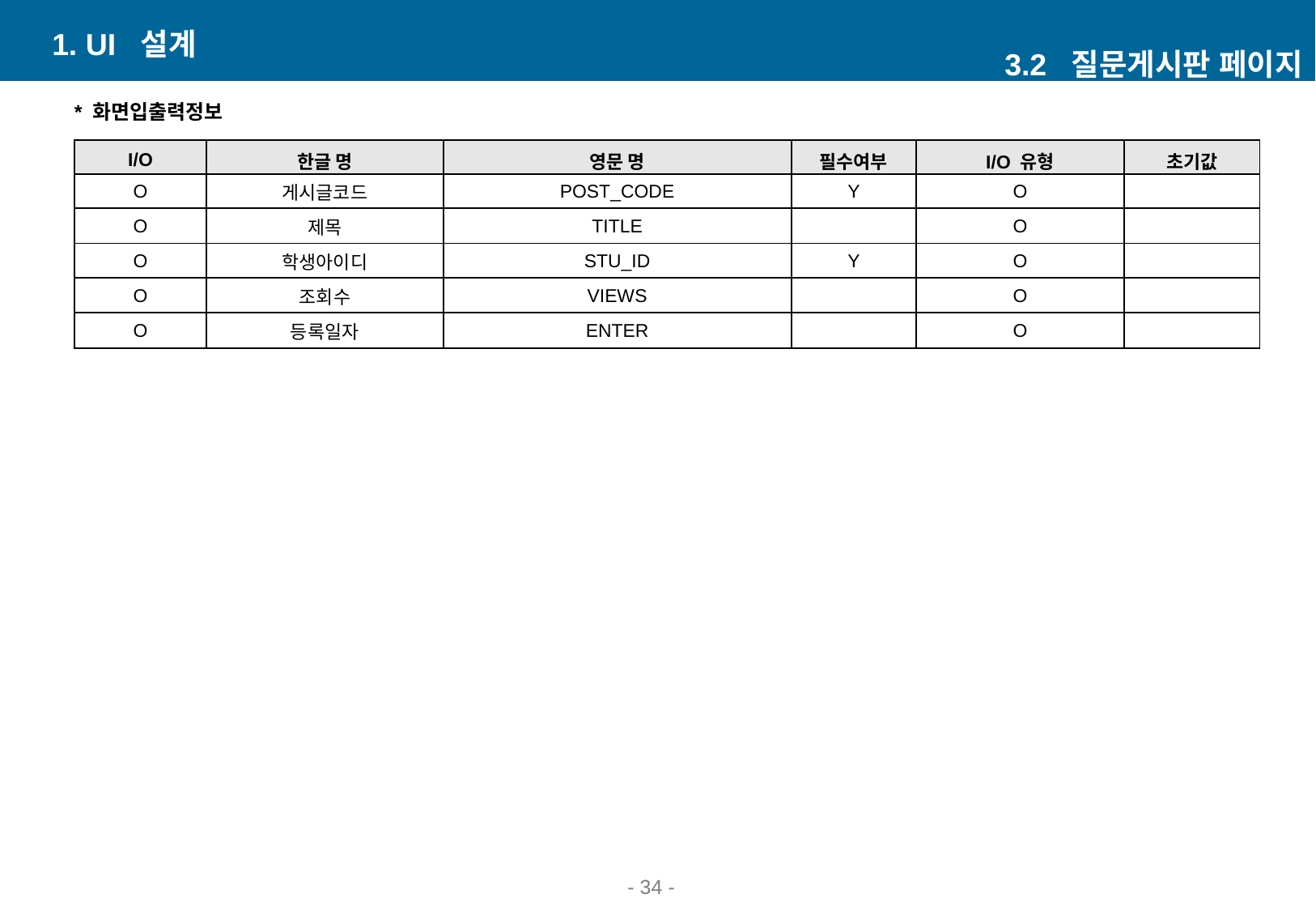

1. UI  설계
3.2  질문게시판 페이지
* 화면입출력정보
| I/O | 한글 명 | 영문 명 | 필수여부 | I/O 유형 | 초기값 |
| --- | --- | --- | --- | --- | --- |
| O | 게시글코드 | POST\_CODE | Y | O |  |
| O | 제목 | TITLE |  | O |  |
| O | 학생아이디 | STU\_ID | Y | O |  |
| O | 조회수 | VIEWS |  | O |  |
| O | 등록일자 | ENTER |  | O |  |
- 34 -